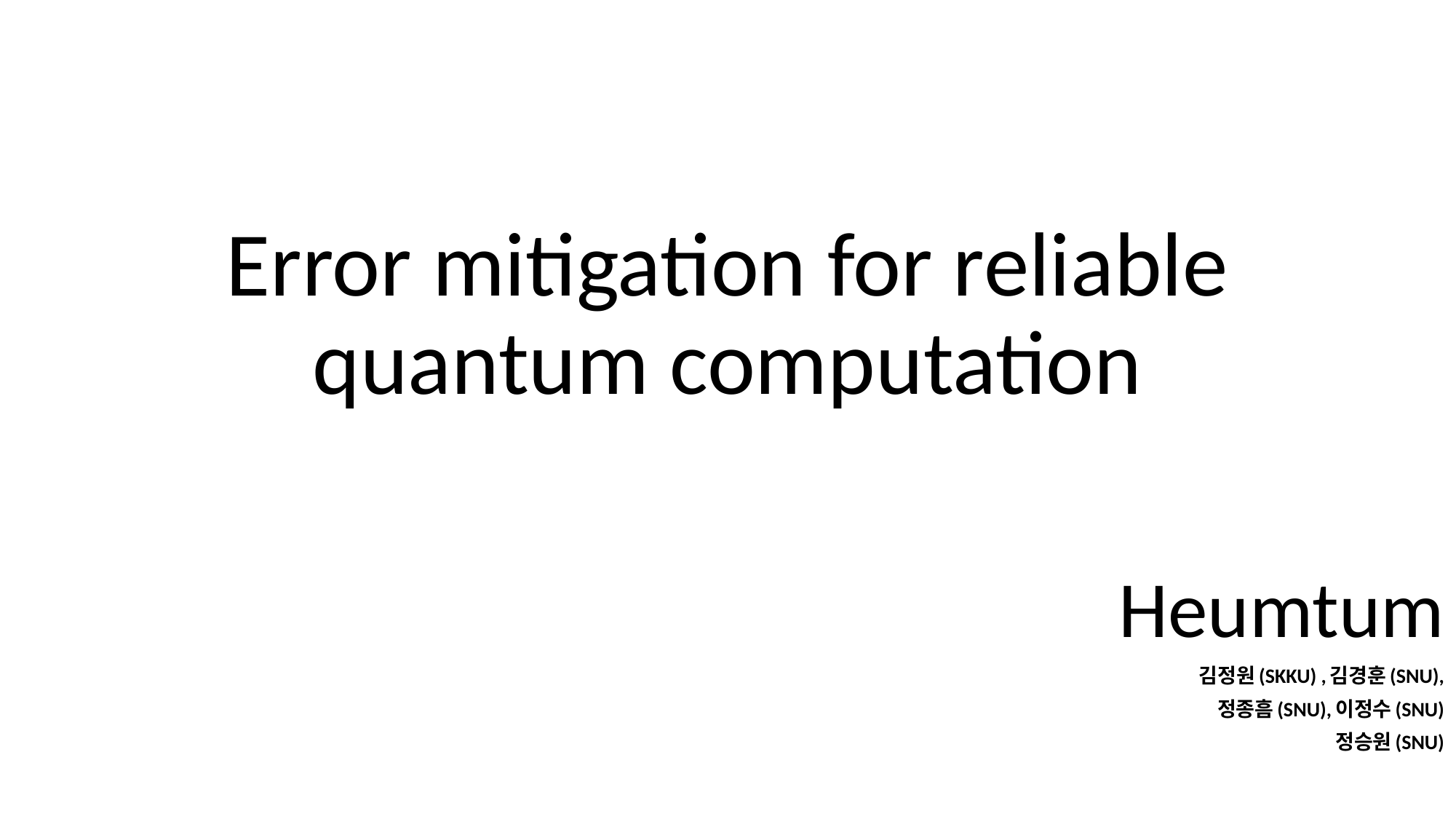

# Error mitigation for reliable quantum computation
Heumtum
김정원(SKKU) ,김경훈(SNU),
 정종흠(SNU),이정수(SNU)
정승원(SNU)